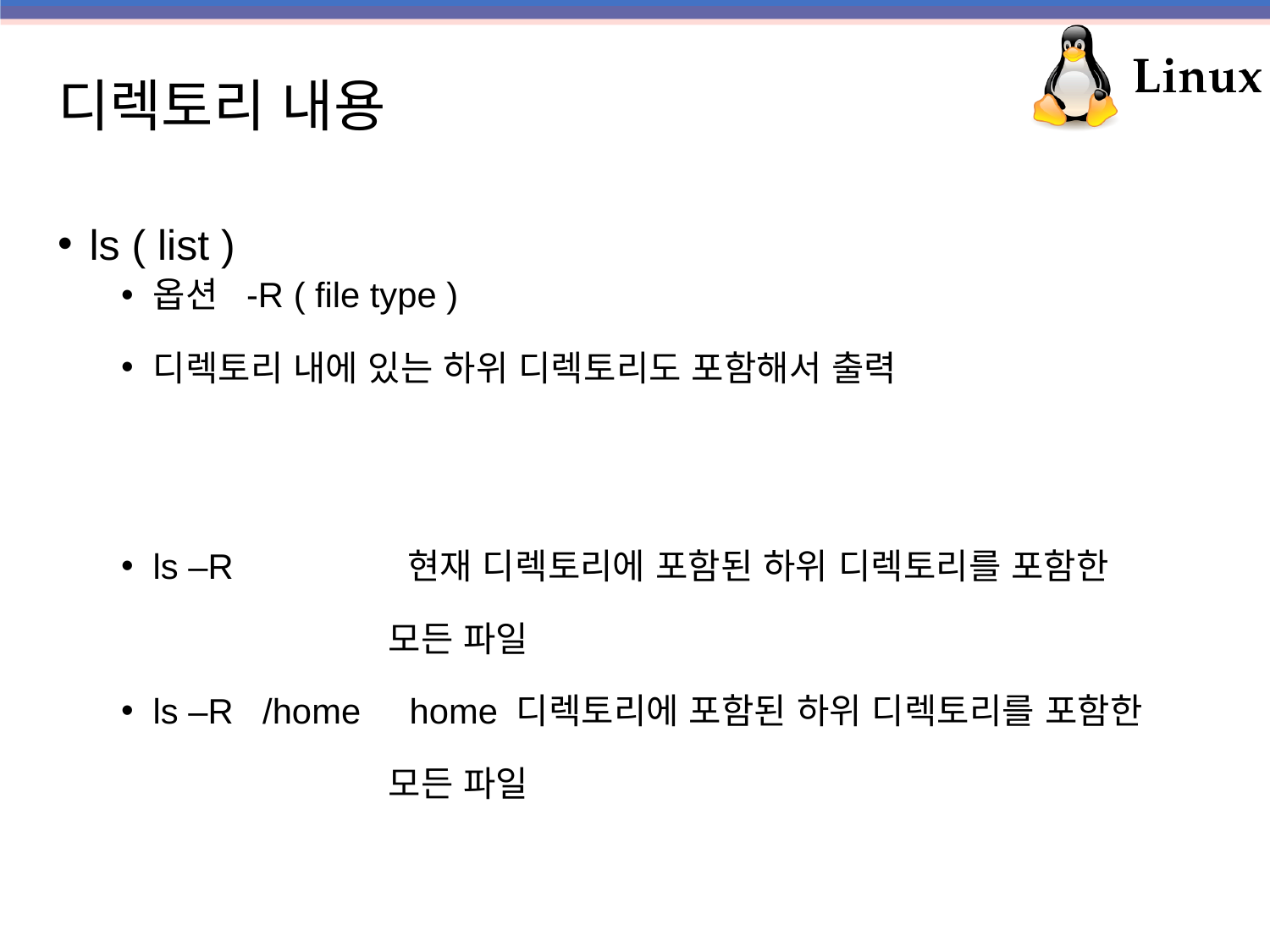

# 디렉토리 내용
ls ( list )
옵션  -R ( file type )
디렉토리 내에 있는 하위 디렉토리도 포함해서 출력

ls –R                 현재 디렉토리에 포함된 하위 디렉토리를 포함한
                          모든 파일
ls –R   /home     home 디렉토리에 포함된 하위 디렉토리를 포함한
                          모든 파일